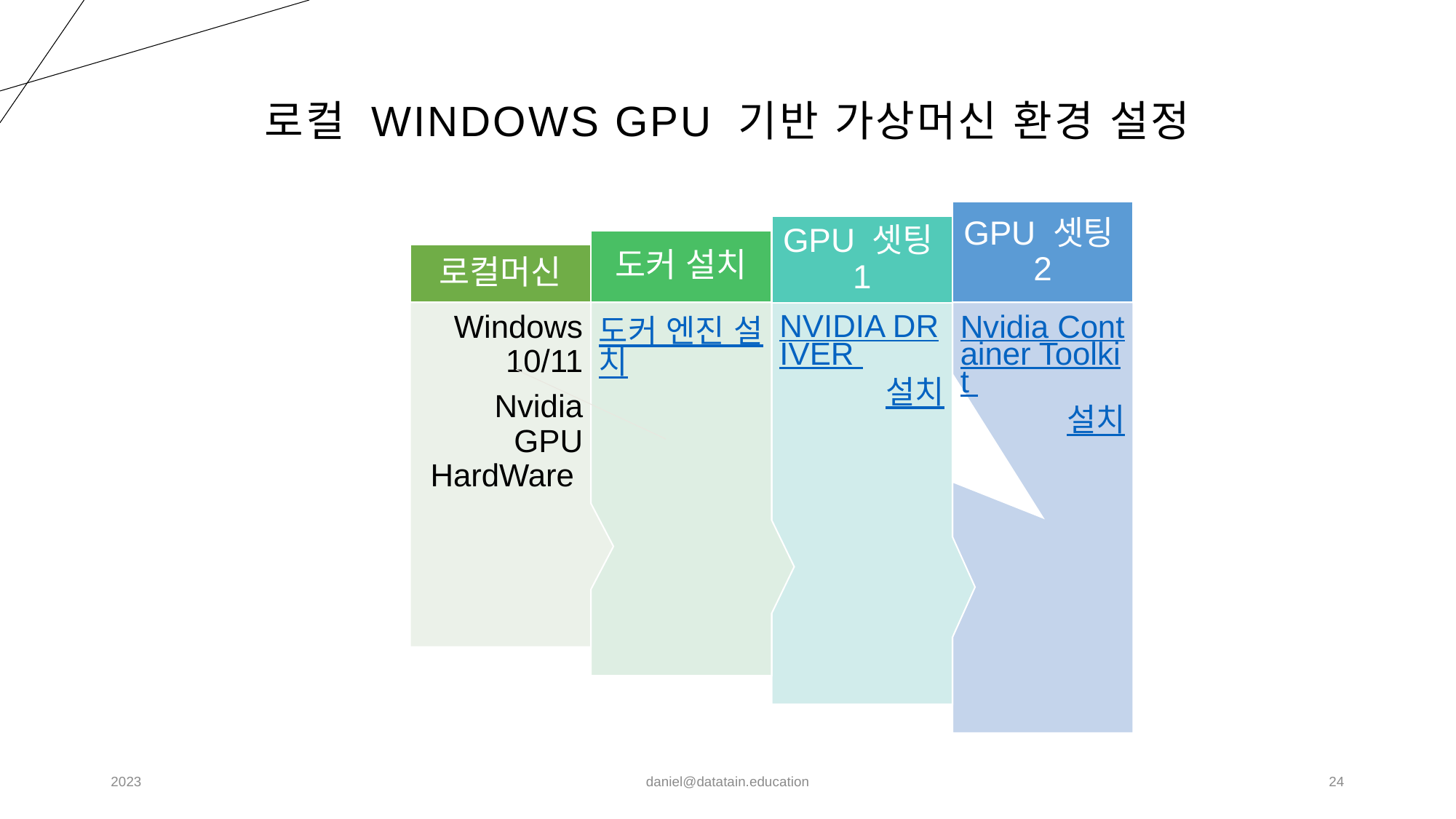

# 로컬 Windows GPU 기반 가상머신 환경 설정
Nvidia Container Toolkit 설치
GPU 셋팅2
NVIDIA DRIVER 설치
GPU 셋팅1
도커 엔진 설치
도커 설치
Windows 10/11
Nvidia GPU HardWare
로컬머신
2023
daniel@datatain.education
24